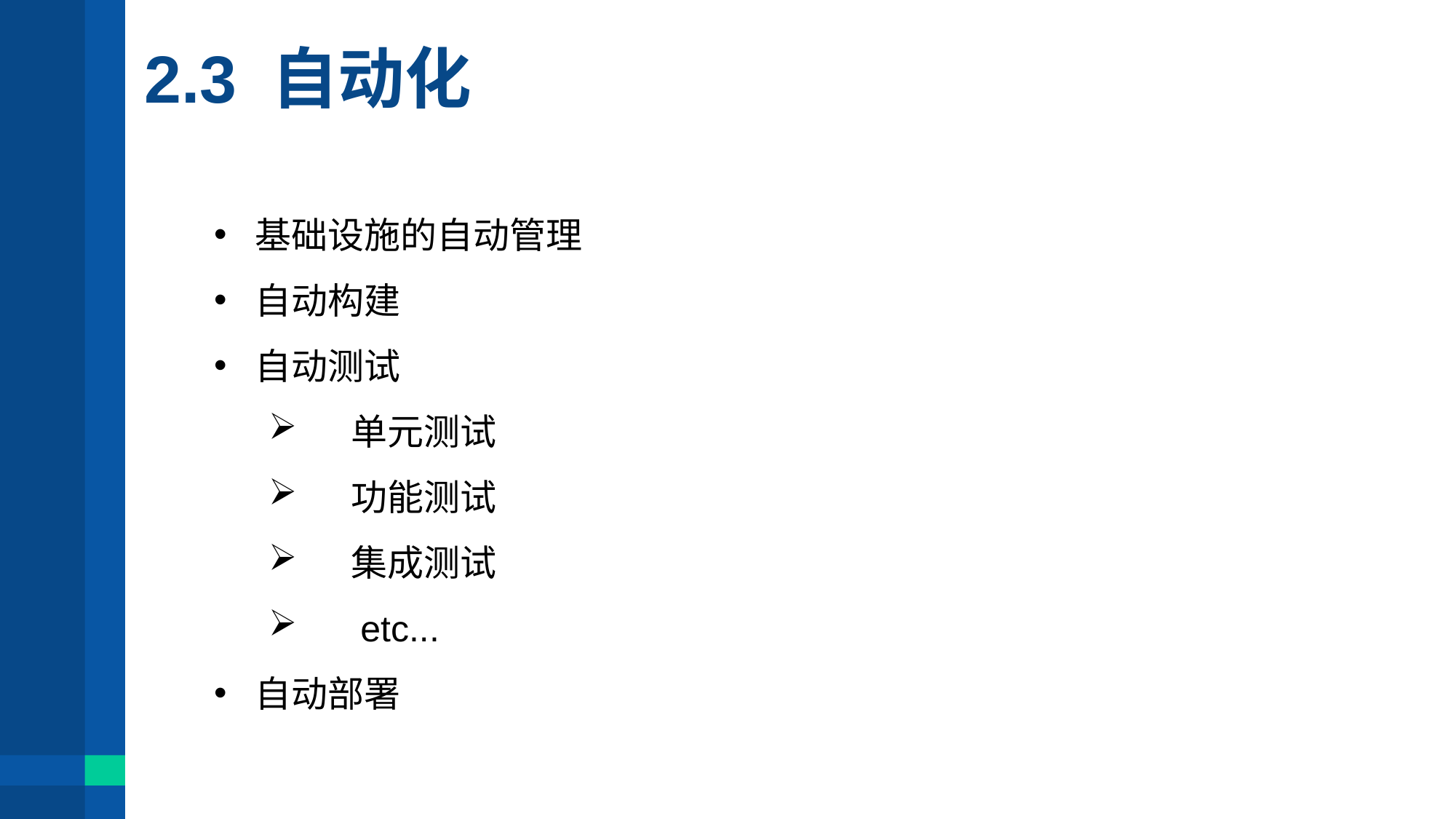

# 2.3 自动化
基础设施的自动管理
自动构建
自动测试
    单元测试
    功能测试
    集成测试
     etc...
自动部署